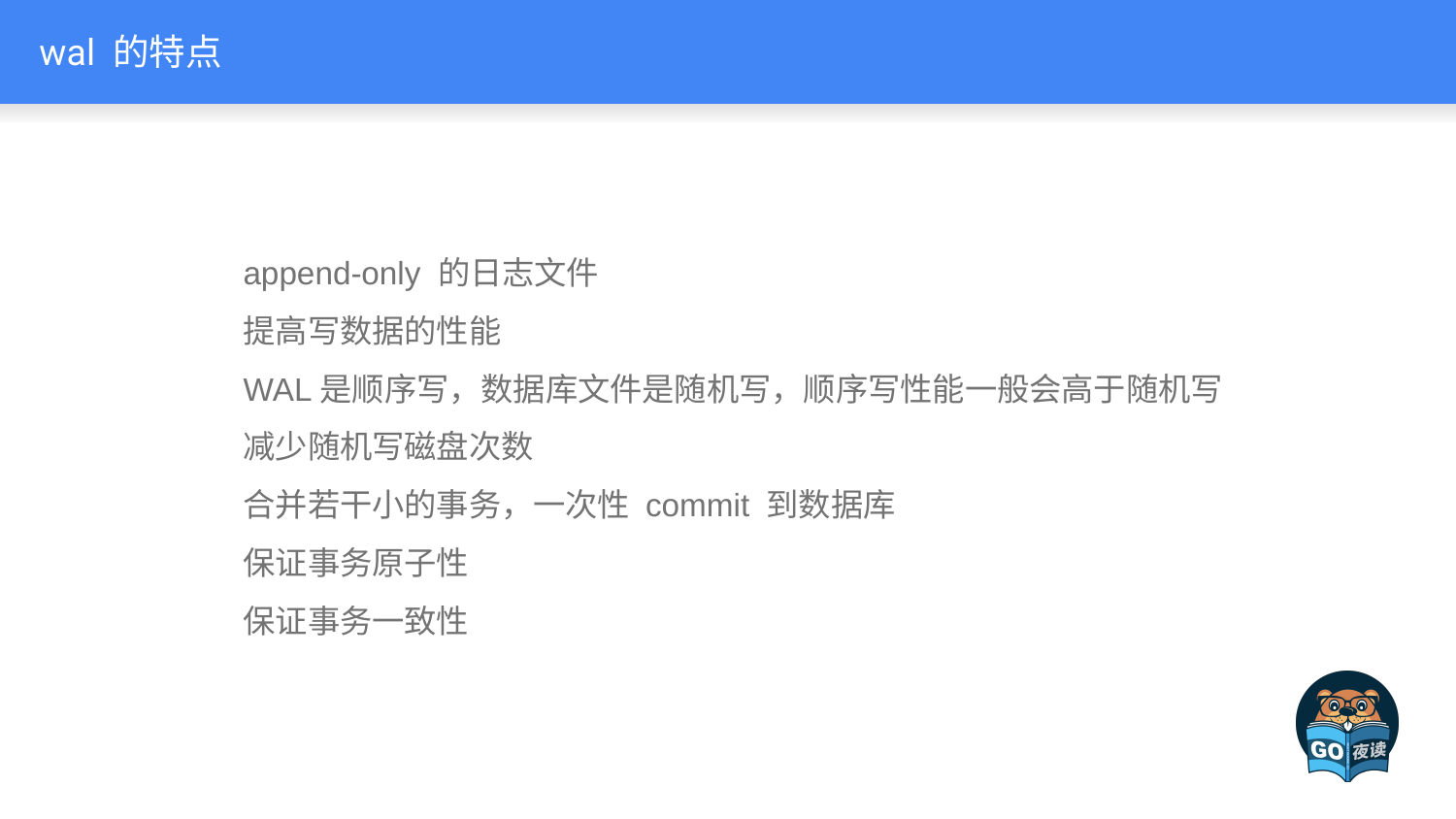

# wal 的特点
append-only 的日志文件
提高写数据的性能
WAL是顺序写，数据库文件是随机写，顺序写性能一般会高于随机写
减少随机写磁盘次数
合并若干小的事务，一次性 commit 到数据库
保证事务原子性
保证事务一致性
5